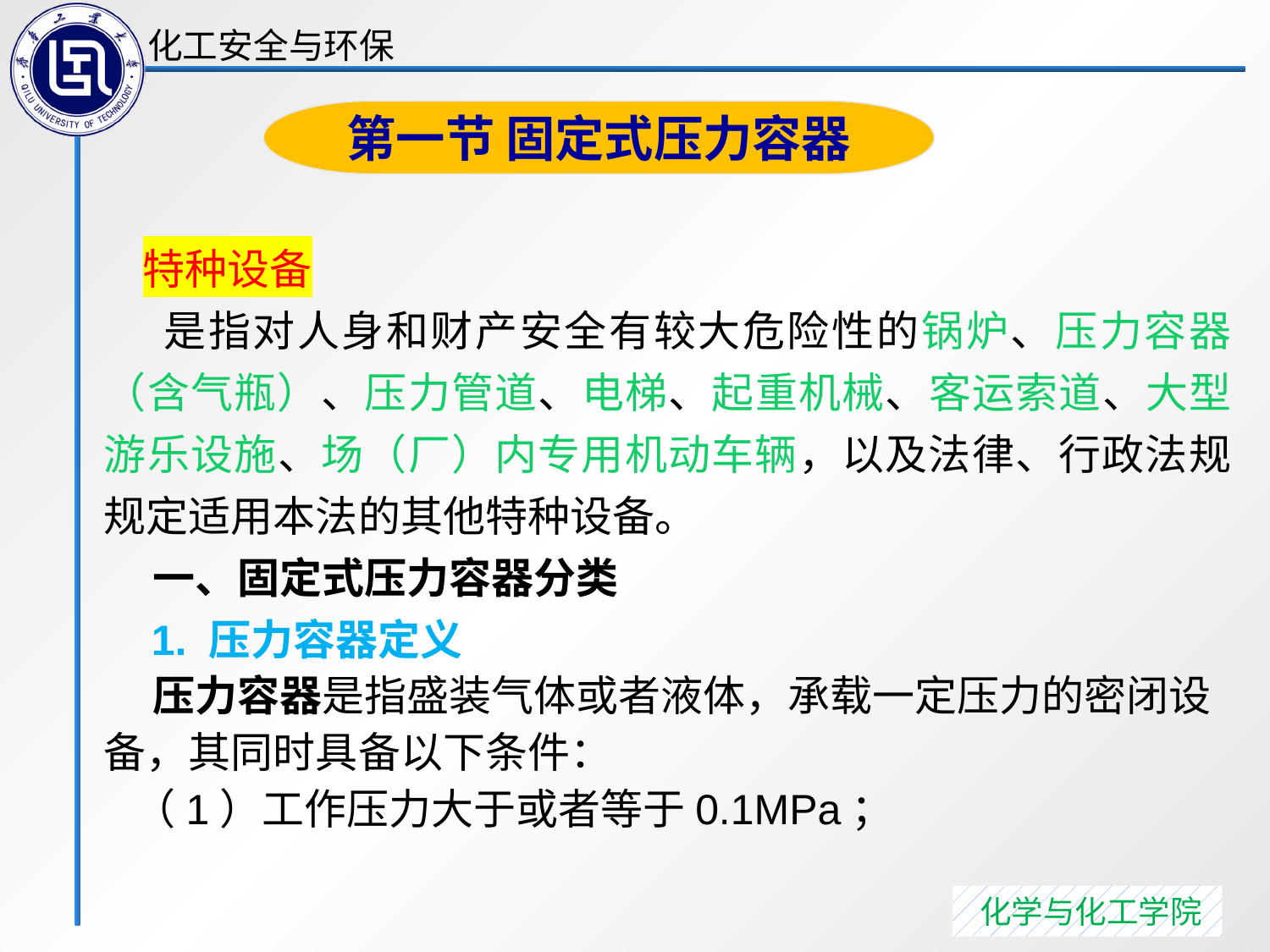

第一节 固定式压力容器
   特种设备
    是指对人身和财产安全有较大危险性的锅炉、压力容器（含气瓶）、压力管道、电梯、起重机械、客运索道、大型游乐设施、场（厂）内专用机动车辆，以及法律、行政法规规定适用本法的其他特种设备。
    一、固定式压力容器分类
    1. 压力容器定义
    压力容器是指盛装气体或者液体，承载一定压力的密闭设备，其同时具备以下条件：
  （1）工作压力大于或者等于0.1MPa；